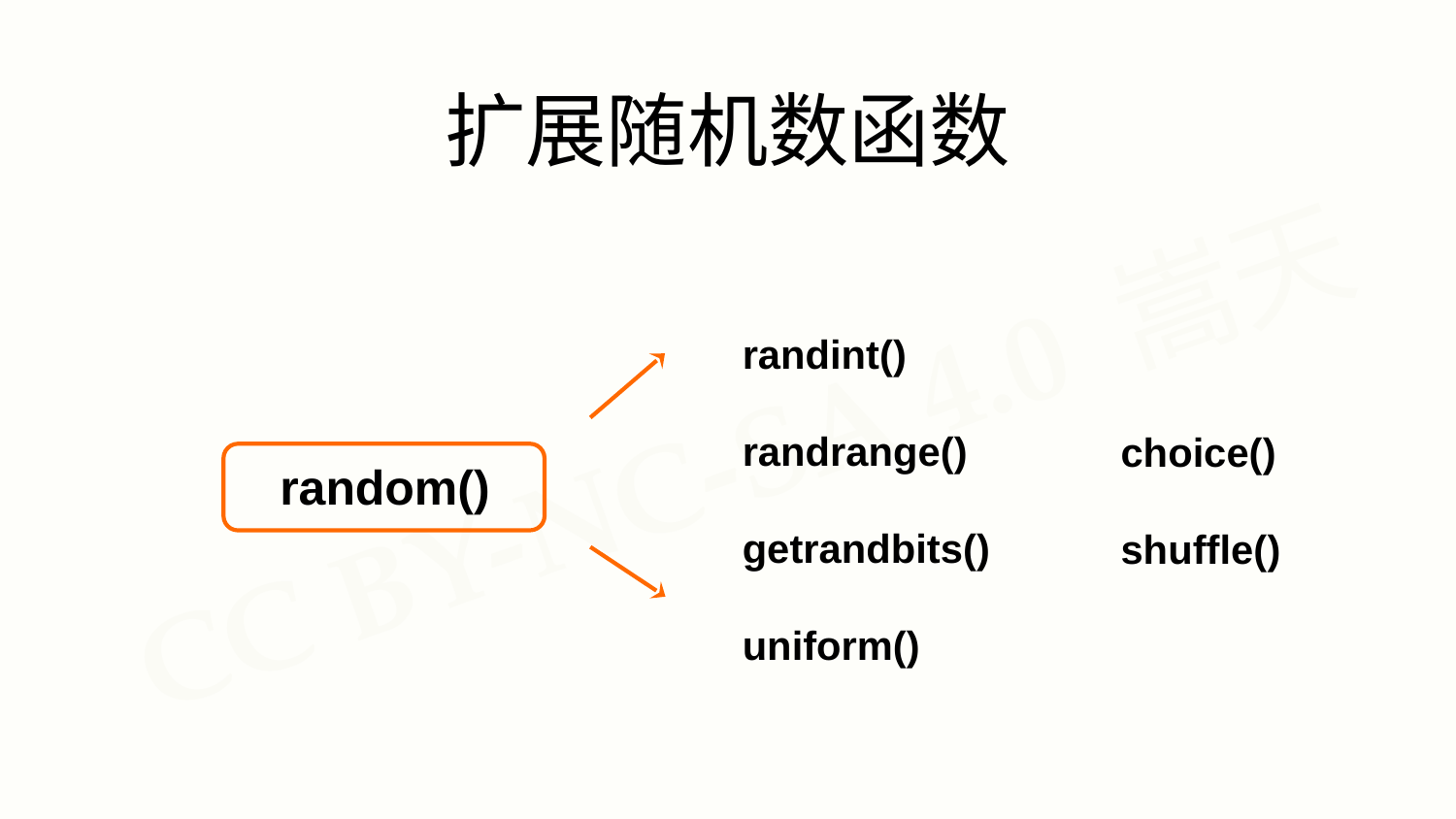

扩展随机数函数
randint()
randrange() getrandbits()
uniform()
choice()
shuffle()

random()